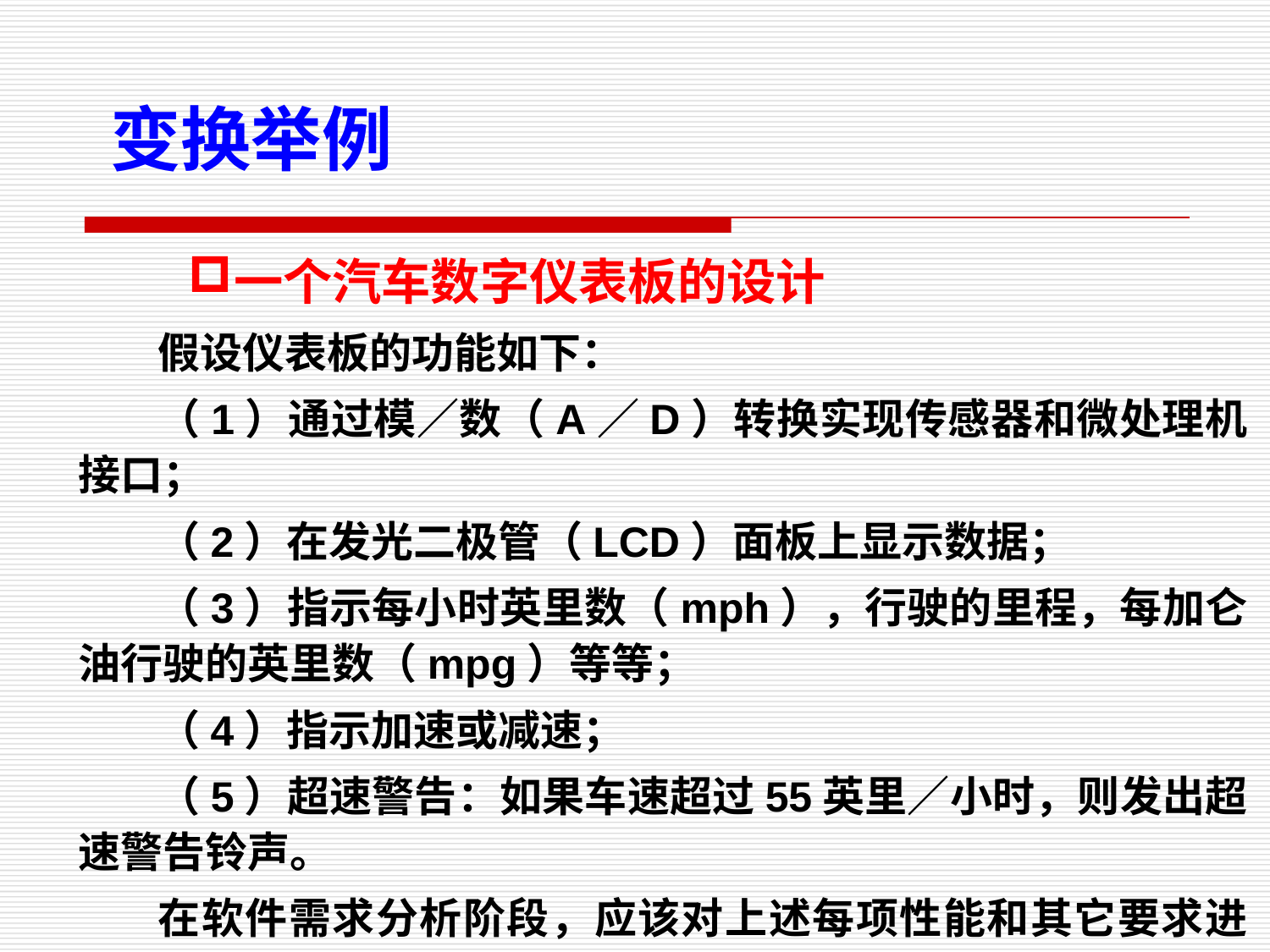

变换举例
一个汽车数字仪表板的设计
假设仪表板的功能如下：
（1）通过模／数（A／D）转换实现传感器和微处理机接口；
（2）在发光二极管（LCD）面板上显示数据；
（3）指示每小时英里数（mph），行驶的里程，每加仑油行驶的英里数（mpg）等等；
（4）指示加速或减速；
（5）超速警告：如果车速超过55英里／小时，则发出超速警告铃声。
在软件需求分析阶段，应该对上述每项性能和其它要求进行全面的分析，并建立起相应的文档资料，得出数据流图。